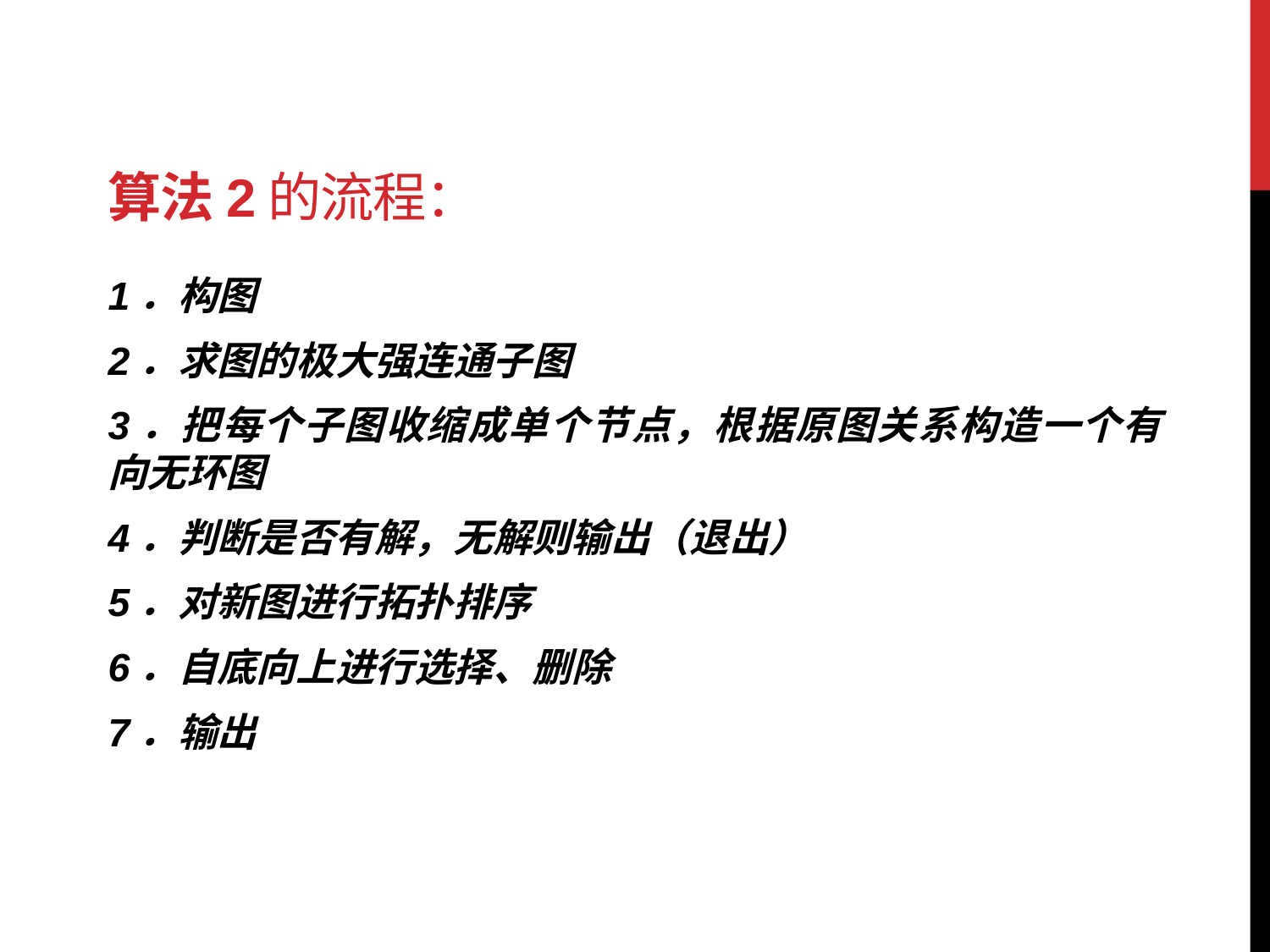

# 算法2的流程：
1．构图
2．求图的极大强连通子图
3．把每个子图收缩成单个节点，根据原图关系构造一个有向无环图
4．判断是否有解，无解则输出（退出）
5．对新图进行拓扑排序
6．自底向上进行选择、删除
7．输出